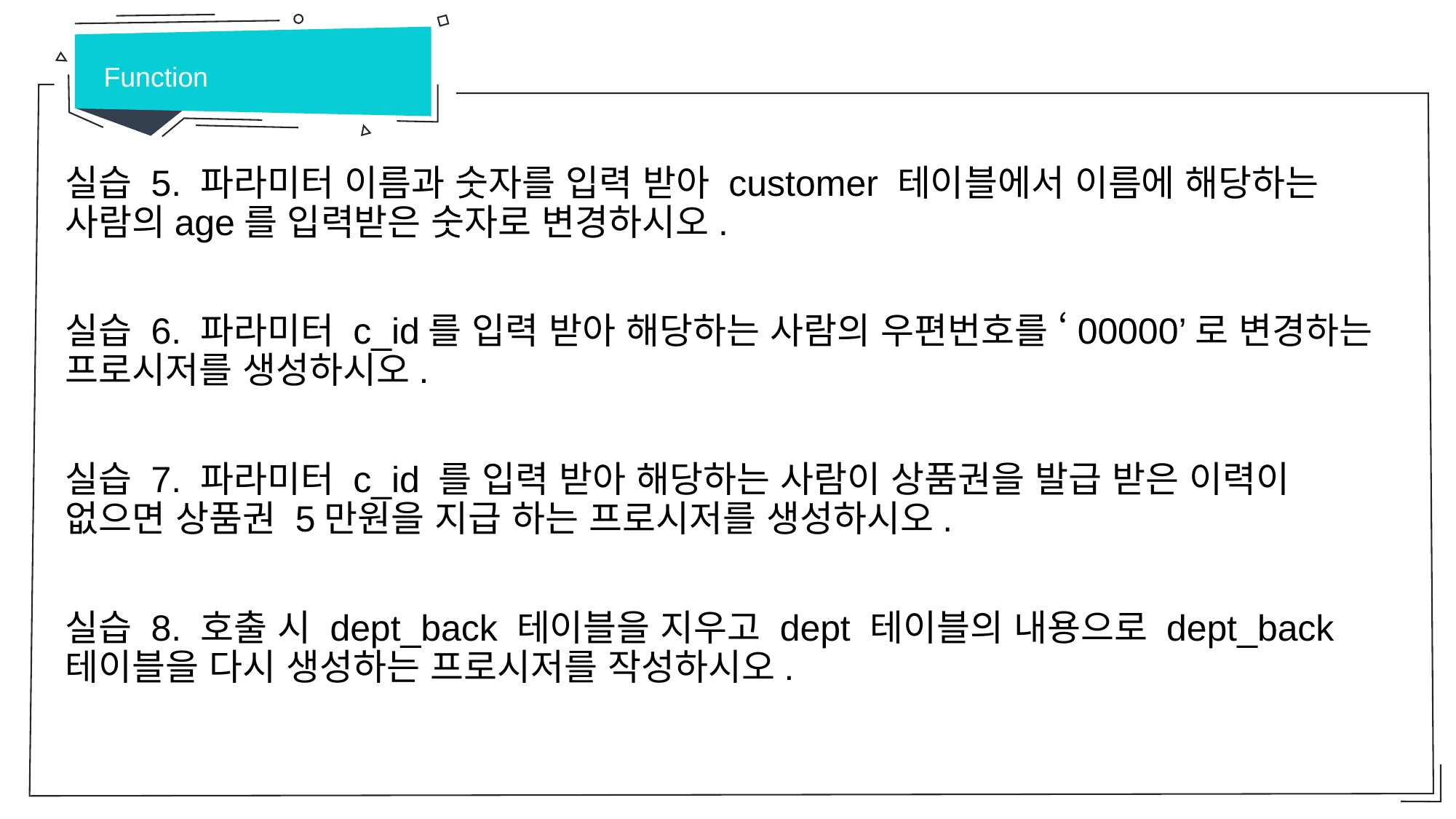

Function
실습 5. 파라미터 이름과 숫자를 입력 받아 customer 테이블에서 이름에 해당하는 사람의age를 입력받은 숫자로 변경하시오.

실습 6. 파라미터 c_id를 입력 받아 해당하는 사람의 우편번호를 ‘00000’로 변경하는 프로시저를 생성하시오.

실습 7. 파라미터 c_id 를 입력 받아 해당하는 사람이 상품권을 발급 받은 이력이 없으면 상품권 5만원을 지급 하는 프로시저를 생성하시오.

실습 8. 호출 시 dept_back 테이블을 지우고 dept 테이블의 내용으로 dept_back 테이블을 다시 생성하는 프로시저를 작성하시오.